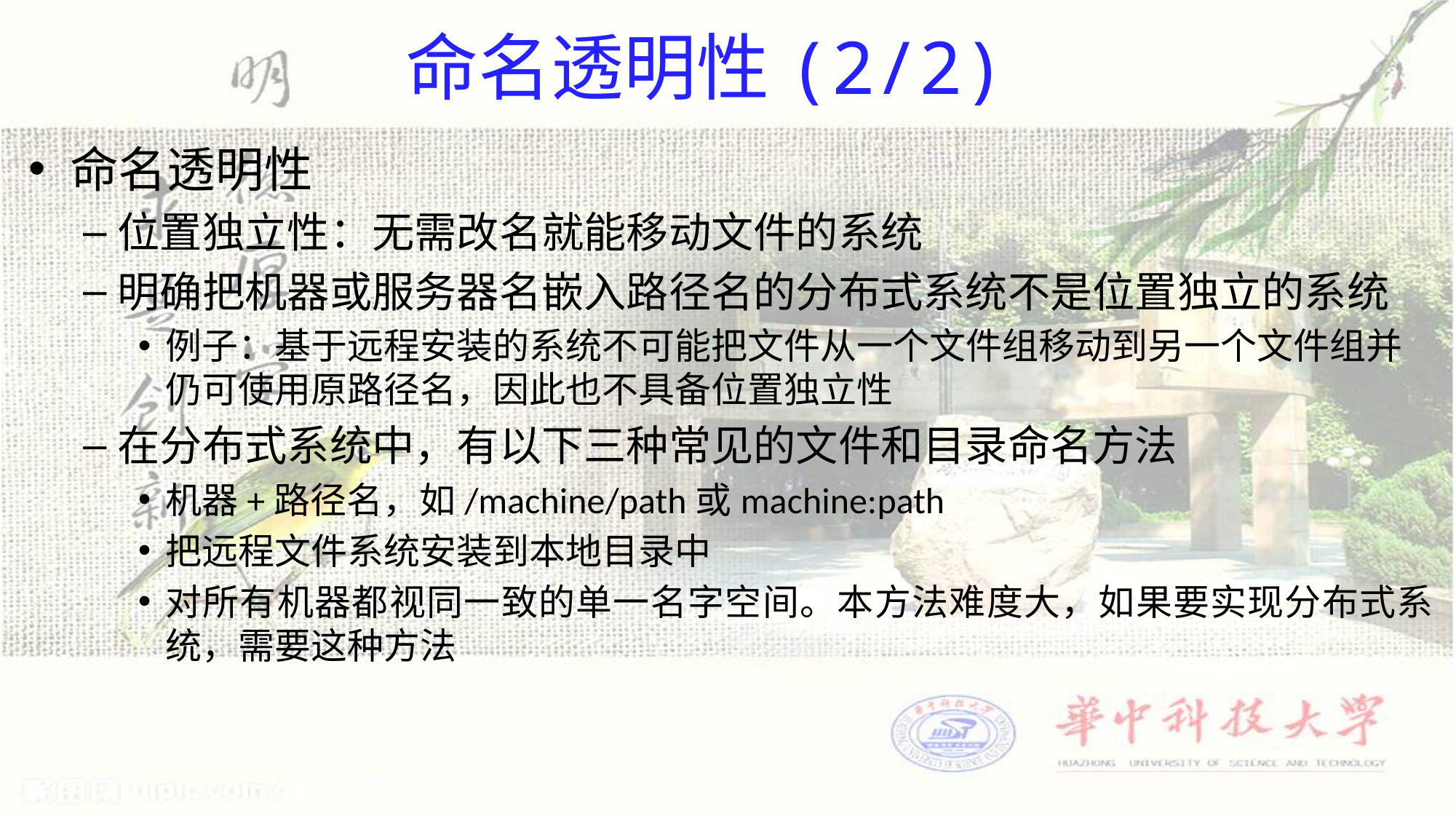

# 命名透明性(2/2)
命名透明性
位置独立性：无需改名就能移动文件的系统
明确把机器或服务器名嵌入路径名的分布式系统不是位置独立的系统
例子：基于远程安装的系统不可能把文件从一个文件组移动到另一个文件组并仍可使用原路径名，因此也不具备位置独立性
在分布式系统中，有以下三种常见的文件和目录命名方法
机器+路径名，如/machine/path或machine:path
把远程文件系统安装到本地目录中
对所有机器都视同一致的单一名字空间。本方法难度大，如果要实现分布式系统，需要这种方法